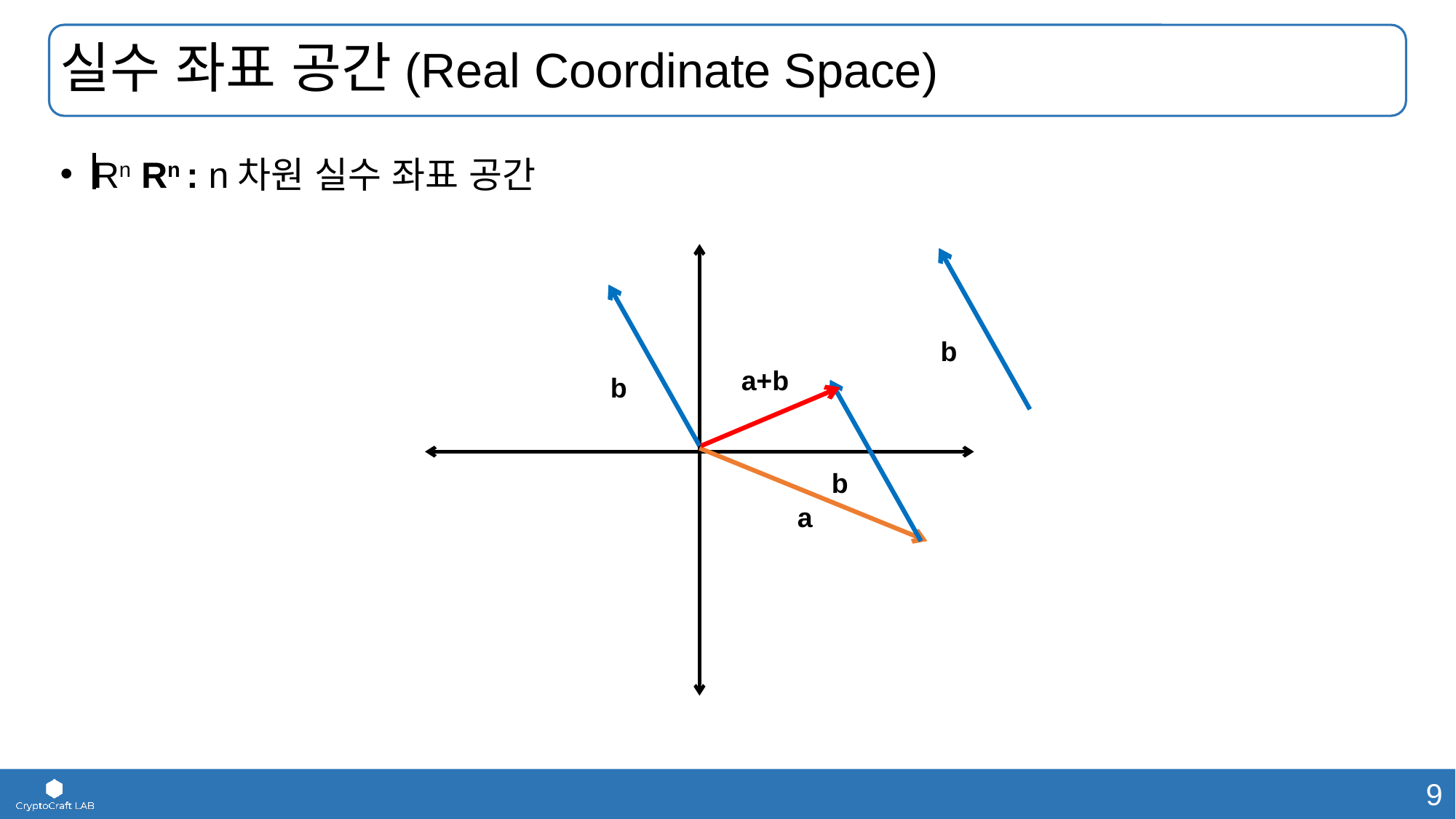

# 실수 좌표 공간(Real Coordinate Space)
 Rn Rn : n차원 실수 좌표 공간

b
a+b
b
b
a